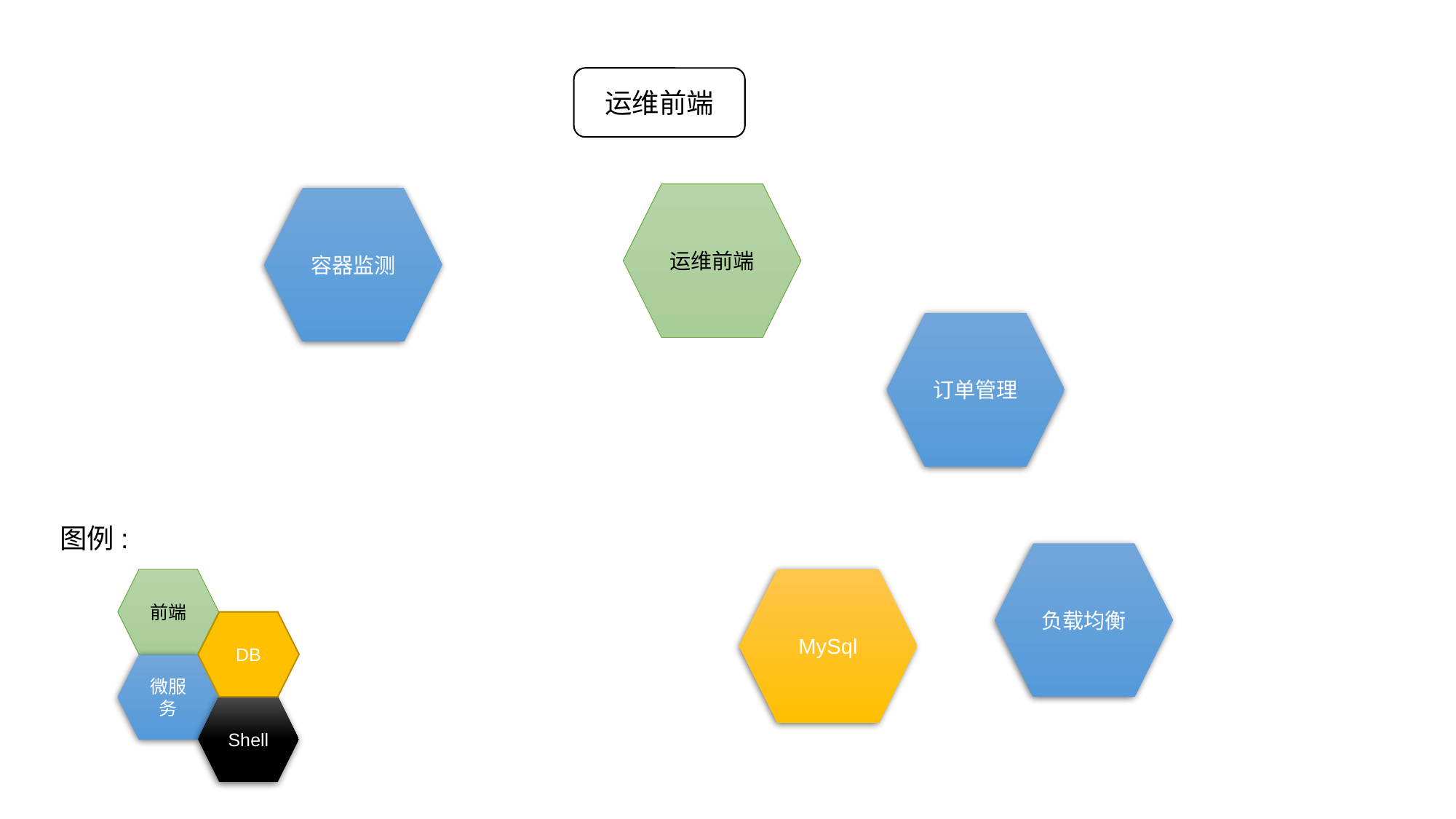

运维前端
运维前端
容器监测
订单管理
图例:
前端
DB
微服务
Shell
负载均衡
MySql